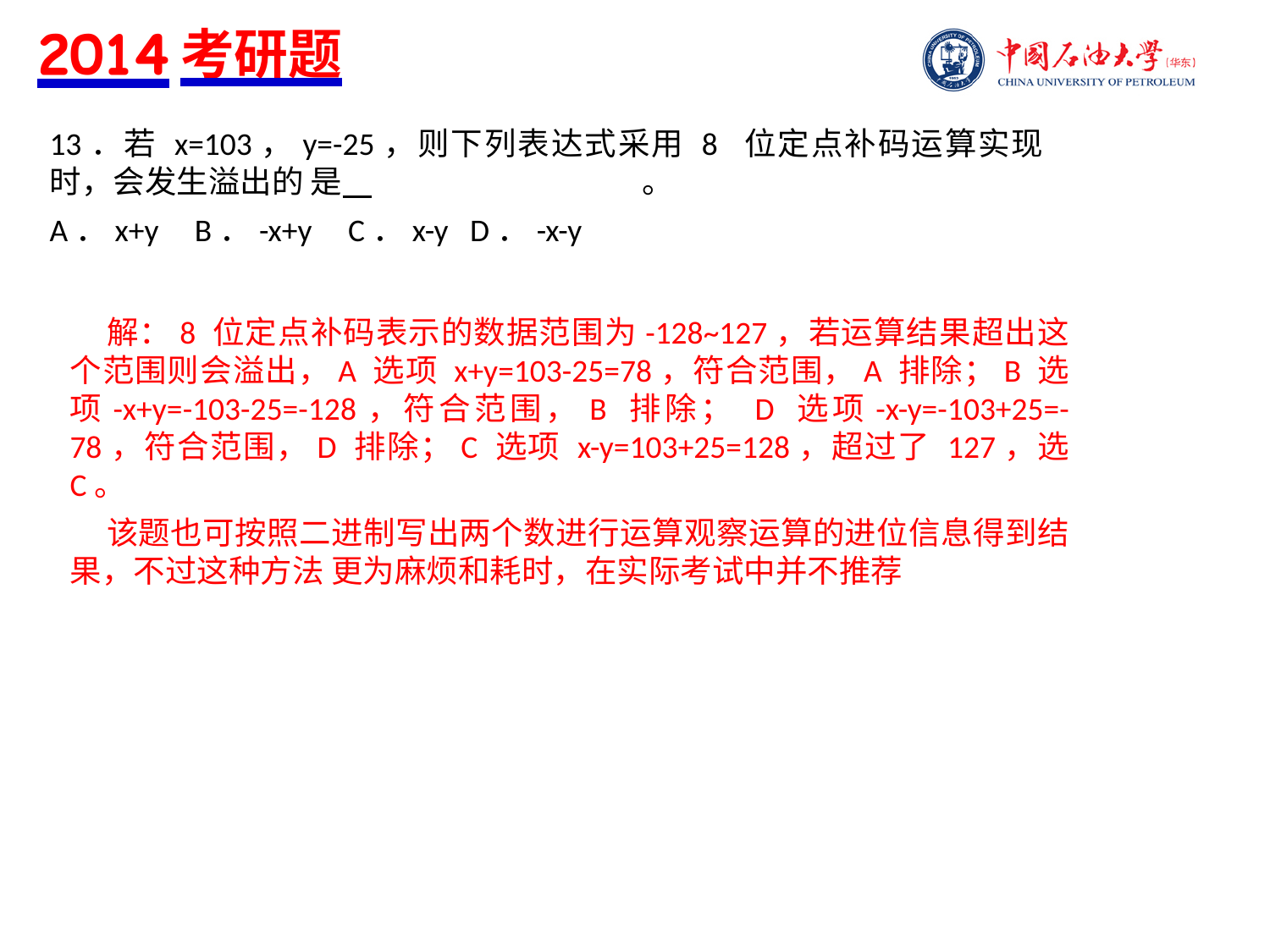

2014考研题
13．若 x=103，y=-25，则下列表达式采用 8  位定点补码运算实现时，会发生溢出的 是    	。
A．x+y     B．-x+y     C．x-y   D．-x-y
解：8 位定点补码表示的数据范围为-128~127，若运算结果超出这个范围则会溢出，A 选项 x+y=103-25=78，符合范围，A 排除；B 选项-x+y=-103-25=-128，符合范围，B 排除； D 选项-x-y=-103+25=-78，符合范围，D 排除；C 选项 x-y=103+25=128，超过了 127，选 C。
该题也可按照二进制写出两个数进行运算观察运算的进位信息得到结果，不过这种方法 更为麻烦和耗时，在实际考试中并不推荐